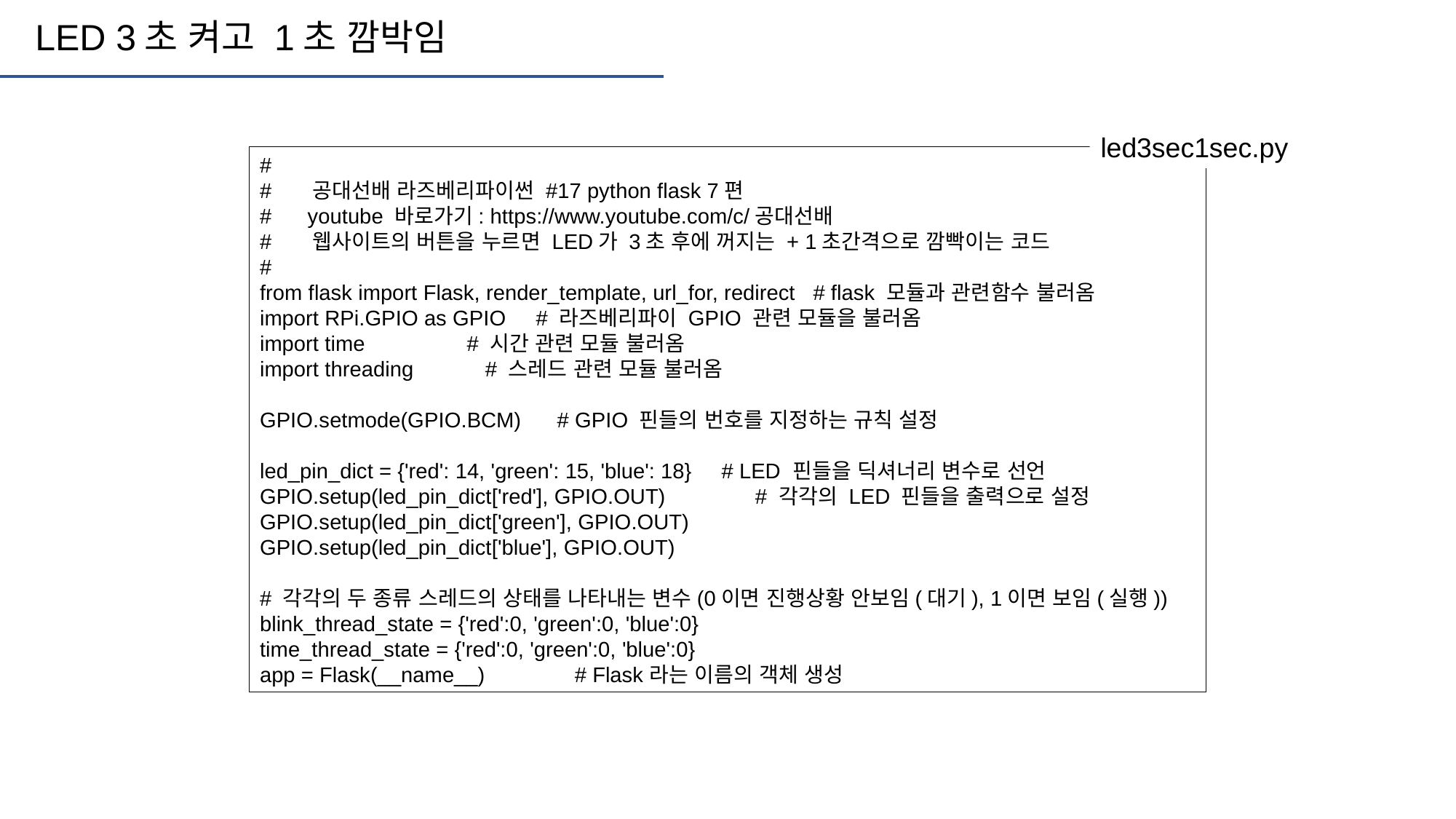

LED 3초 켜고 1초 깜박임
led3sec1sec.py
#
#      공대선배 라즈베리파이썬 #17 python flask 7편
#      youtube 바로가기: https://www.youtube.com/c/공대선배
#      웹사이트의 버튼을 누르면 LED가 3초 후에 꺼지는 + 1초간격으로 깜빡이는 코드
#
from flask import Flask, render_template, url_for, redirect   # flask 모듈과 관련함수 불러옴
import RPi.GPIO as GPIO     # 라즈베리파이 GPIO 관련 모듈을 불러옴
import time                 # 시간 관련 모듈 불러옴
import threading            # 스레드 관련 모듈 불러옴

GPIO.setmode(GPIO.BCM)      # GPIO 핀들의 번호를 지정하는 규칙 설정

led_pin_dict = {'red': 14, 'green': 15, 'blue': 18}     # LED 핀들을 딕셔너리 변수로 선언
GPIO.setup(led_pin_dict['red'], GPIO.OUT)               # 각각의 LED 핀들을 출력으로 설정
GPIO.setup(led_pin_dict['green'], GPIO.OUT)
GPIO.setup(led_pin_dict['blue'], GPIO.OUT)

# 각각의 두 종류 스레드의 상태를 나타내는 변수(0이면 진행상황 안보임(대기), 1이면 보임(실행))
blink_thread_state = {'red':0, 'green':0, 'blue':0}
time_thread_state = {'red':0, 'green':0, 'blue':0}
app = Flask(__name__)               # Flask라는 이름의 객체 생성